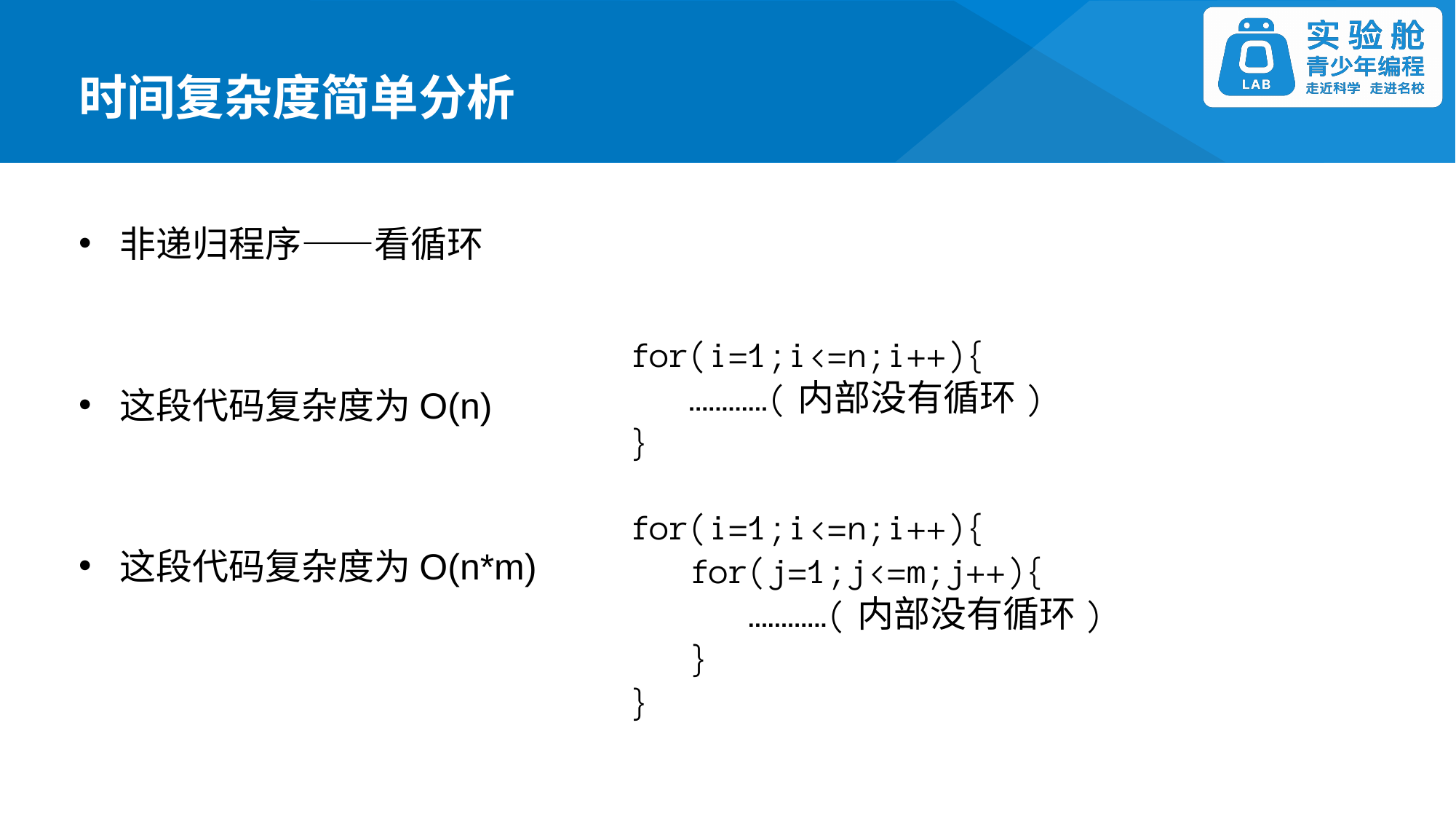

时间复杂度简单分析
非递归程序——看循环

这段代码复杂度为O(n)

这段代码复杂度为O(n*m)

for(i=1;i<=n;i++){
   …………(内部没有循环)
}
for(i=1;i<=n;i++){
   for(j=1;j<=m;j++){
      …………(内部没有循环)
   }
}